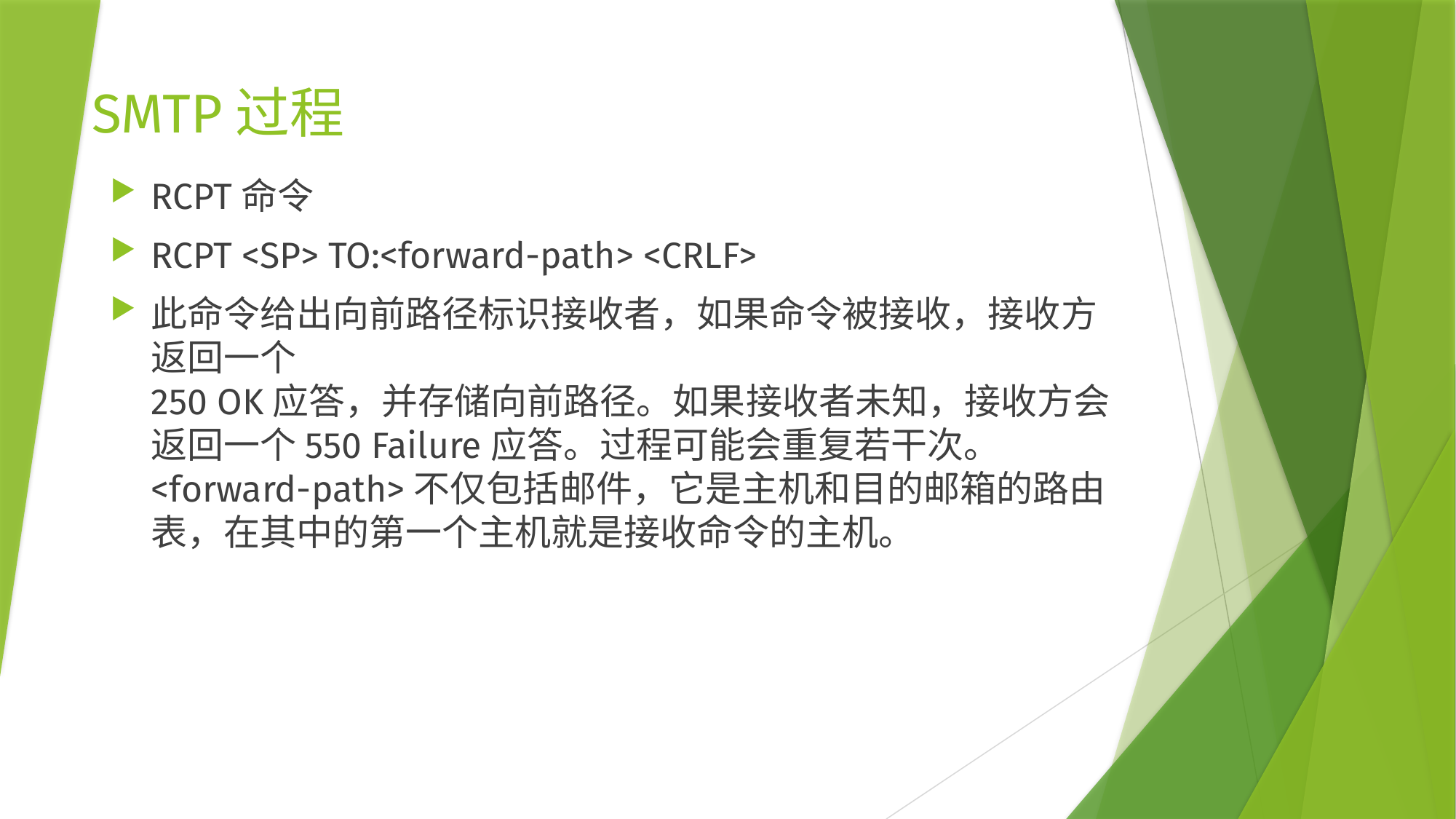

SMTP过程
RCPT命令
RCPT <SP> TO:<forward-path> <CRLF>
此命令给出向前路径标识接收者，如果命令被接收，接收方返回一个
250 OK应答，并存储向前路径。如果接收者未知，接收方会返回一个550 Failure应答。过程可能会重复若干次。
<forward-path>不仅包括邮件，它是主机和目的邮箱的路由表，在其中的第一个主机就是接收命令的主机。